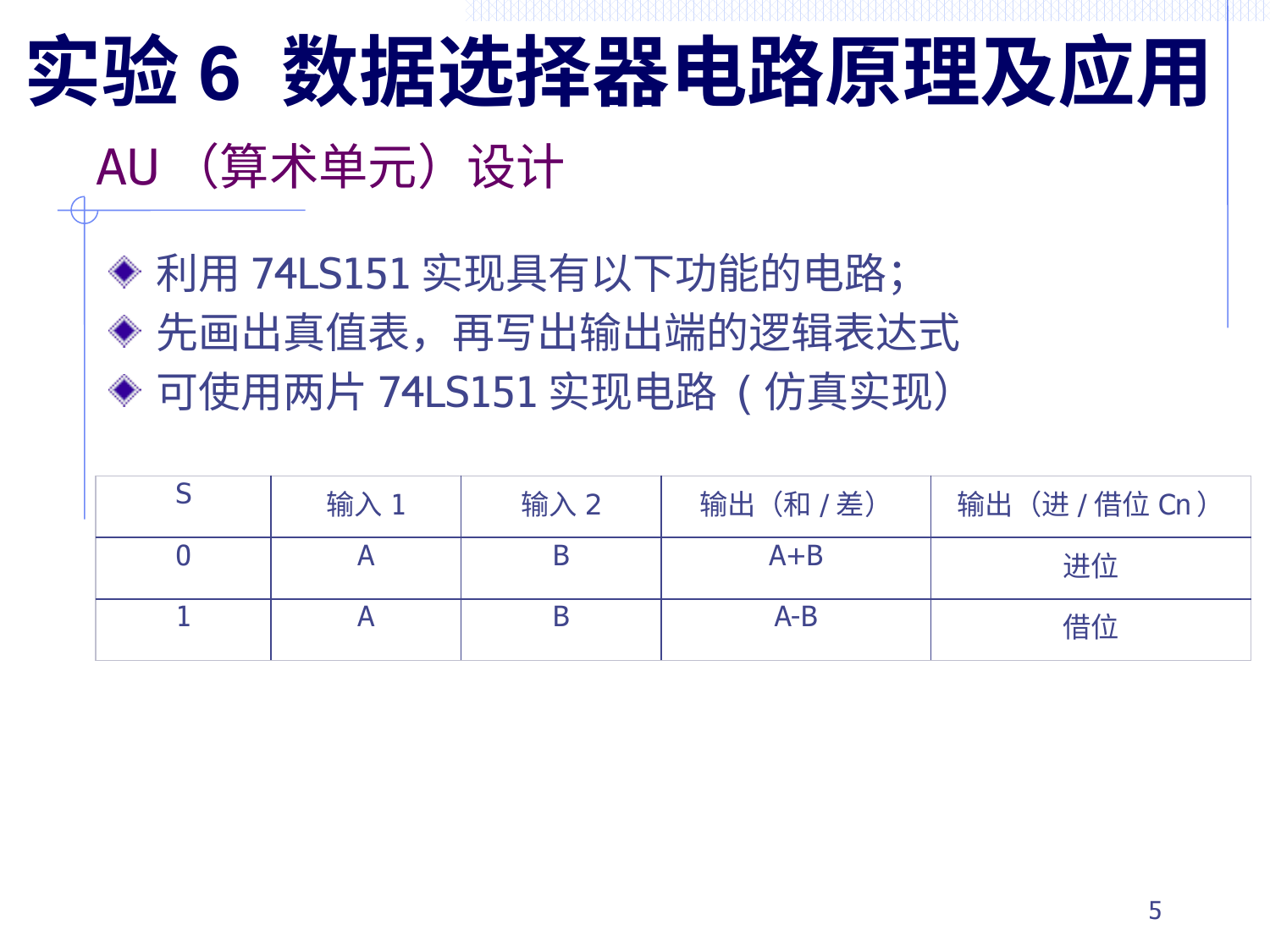

实验6 数据选择器电路原理及应用
# AU（算术单元）设计
利用74LS151实现具有以下功能的电路；
先画出真值表，再写出输出端的逻辑表达式
可使用两片74LS151实现电路 (仿真实现）
| S | 输入1 | 输入2 | 输出（和/差） | 输出（进/借位Cn） |
| --- | --- | --- | --- | --- |
| 0 | A | B | A+B | 进位 |
| 1 | A | B | A-B | 借位 |
5